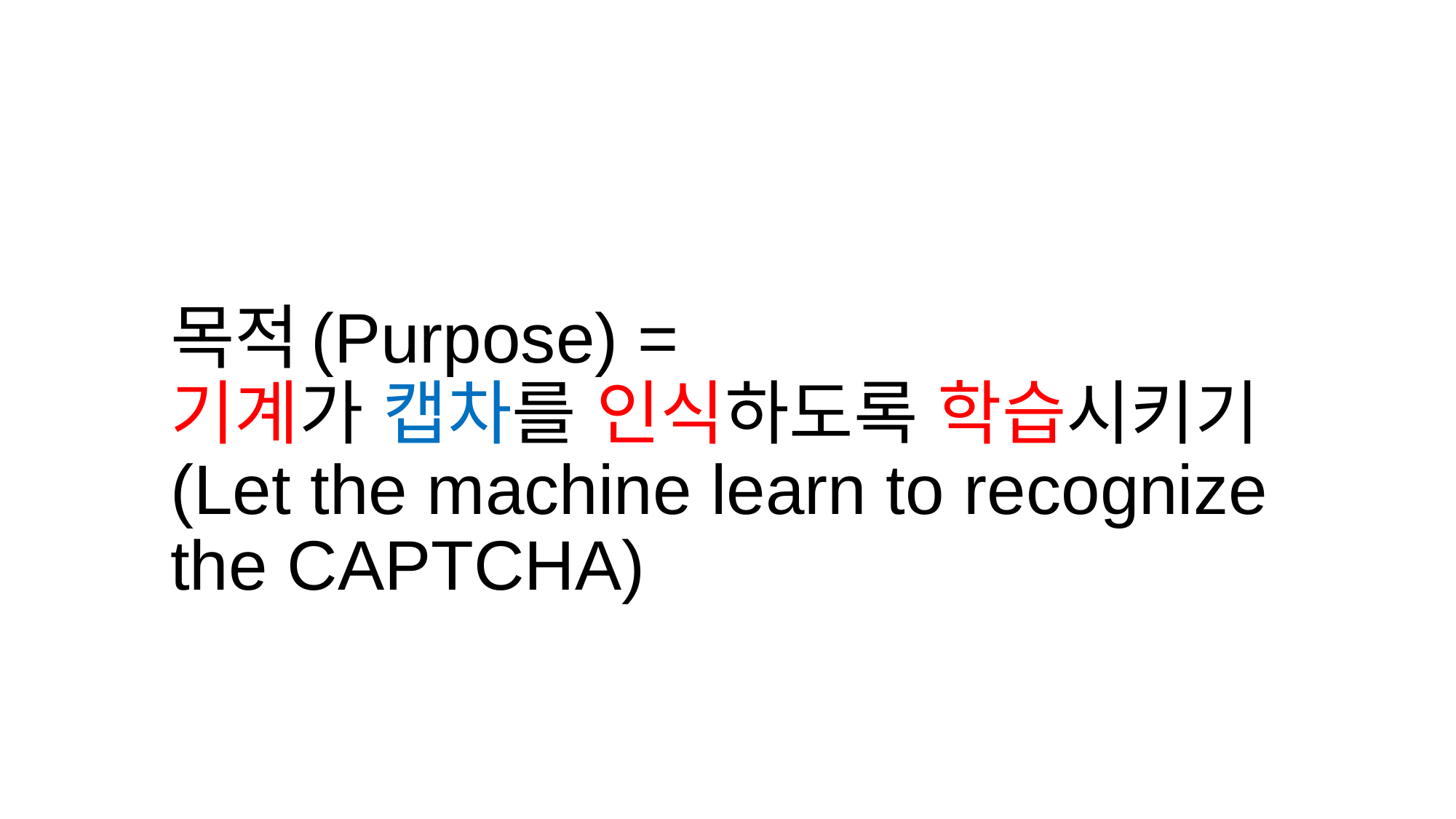

목적(Purpose) =
기계가 캡차를 인식하도록 학습시키기
(Let the machine learn to recognize the CAPTCHA)